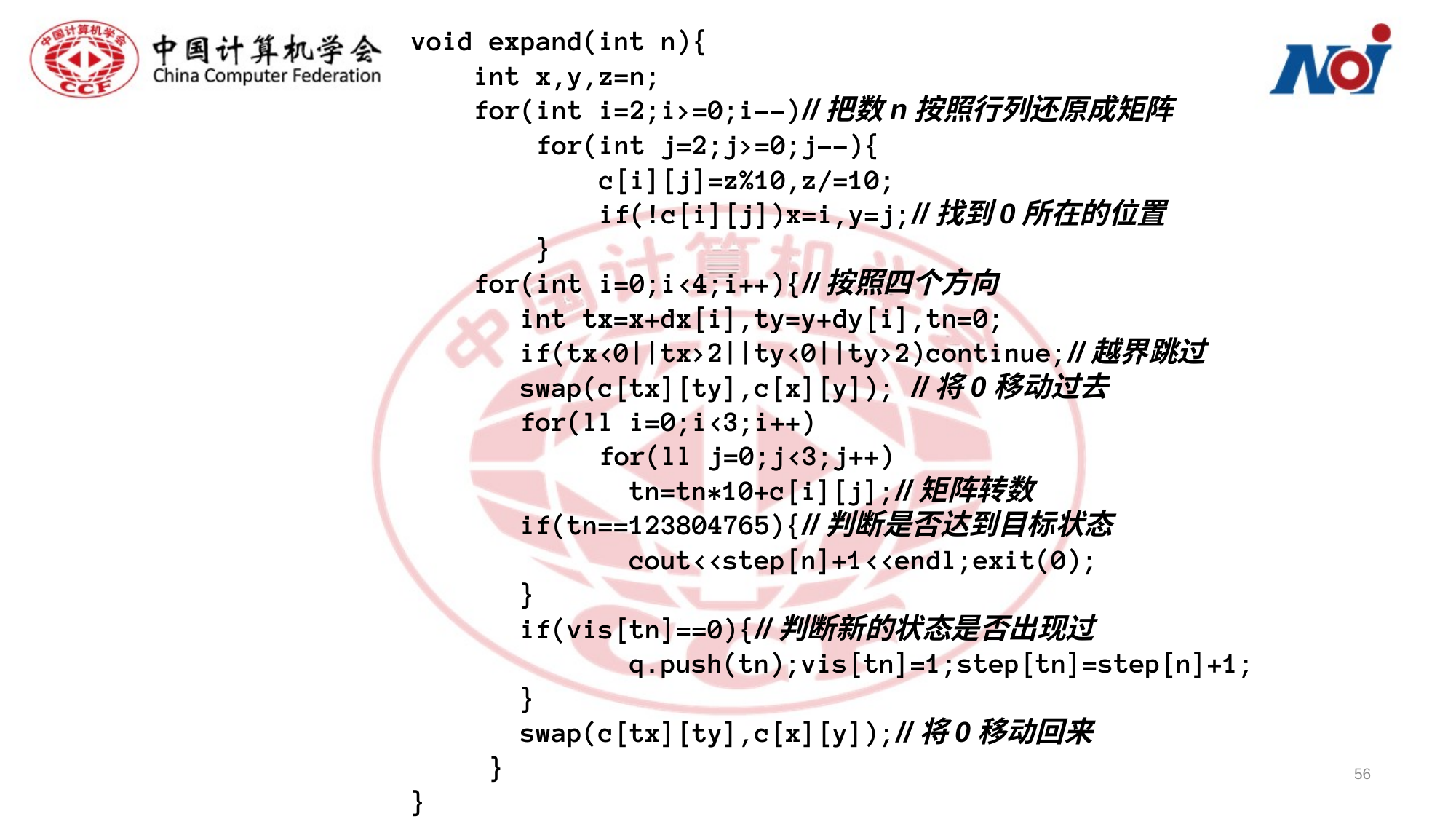

void expand(int n){
    int x,y,z=n;
    for(int i=2;i>=0;i--)//把数n按照行列还原成矩阵
        for(int j=2;j>=0;j--){
            c[i][j]=z%10,z/=10;
            if(!c[i][j])x=i,y=j;//找到0所在的位置
        }
    for(int i=0;i<4;i++){//按照四个方向
    	int tx=x+dx[i],ty=y+dy[i],tn=0;
    	if(tx<0||tx>2||ty<0||ty>2)continue;//越界跳过
    	swap(c[tx][ty],c[x][y]); //将0移动过去
    	for(ll i=0;i<3;i++)
            for(ll j=0;j<3;j++)
		tn=tn*10+c[i][j];//矩阵转数
	if(tn==123804765){//判断是否达到目标状态
		cout<<step[n]+1<<endl;exit(0);
	}
	if(vis[tn]==0){//判断新的状态是否出现过
		q.push(tn);vis[tn]=1;step[tn]=step[n]+1;
	}
    	swap(c[tx][ty],c[x][y]);//将0移动回来
     }
}
56